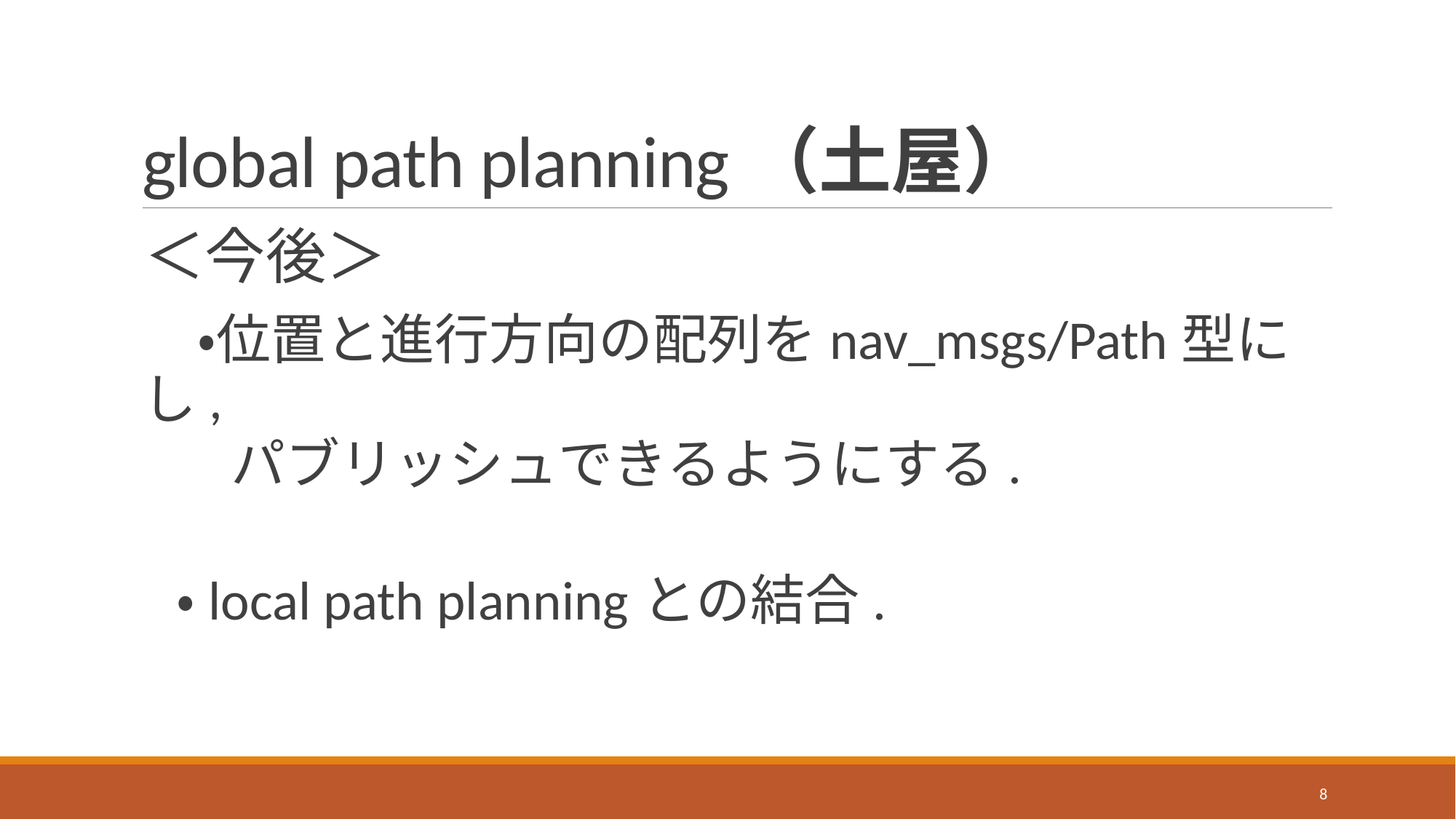

# global path planning（土屋）
＜今後＞
　・位置と進行方向の配列をnav_msgs/Path型にし,
　パブリッシュできるようにする.

・local path planningとの結合.
8